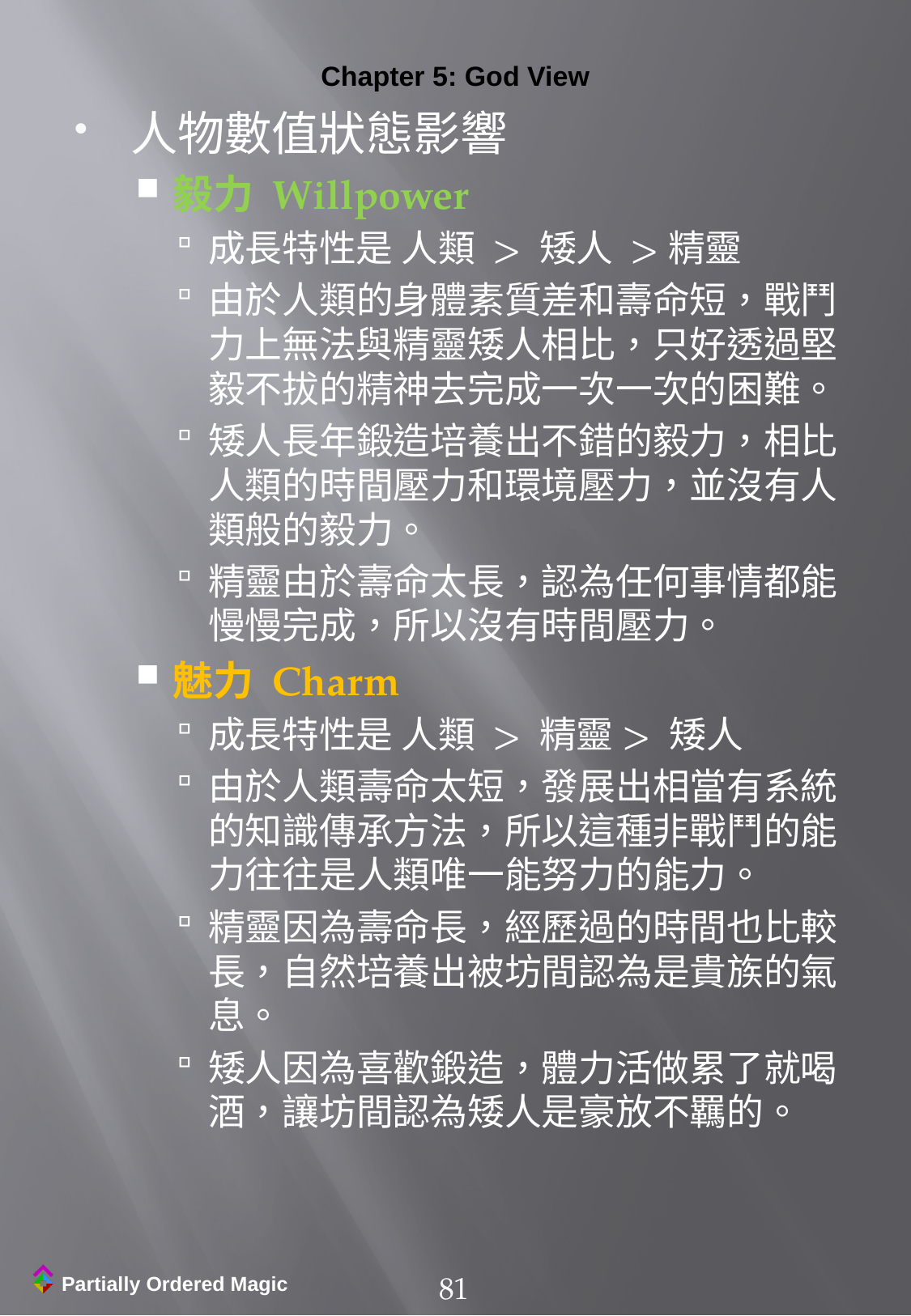

# Chapter 5: God View
人物數值狀態影響
毅力 Willpower
成長特性是 人類 > 矮人 >精靈
由於人類的身體素質差和壽命短，戰鬥力上無法與精靈矮人相比，只好透過堅毅不拔的精神去完成一次一次的困難。
矮人長年鍛造培養出不錯的毅力，相比人類的時間壓力和環境壓力，並沒有人類般的毅力。
精靈由於壽命太長，認為任何事情都能慢慢完成，所以沒有時間壓力。
魅力 Charm
成長特性是 人類 > 精靈> 矮人
由於人類壽命太短，發展出相當有系統的知識傳承方法，所以這種非戰鬥的能力往往是人類唯一能努力的能力。
精靈因為壽命長，經歷過的時間也比較長，自然培養出被坊間認為是貴族的氣息。
矮人因為喜歡鍛造，體力活做累了就喝酒，讓坊間認為矮人是豪放不羈的。